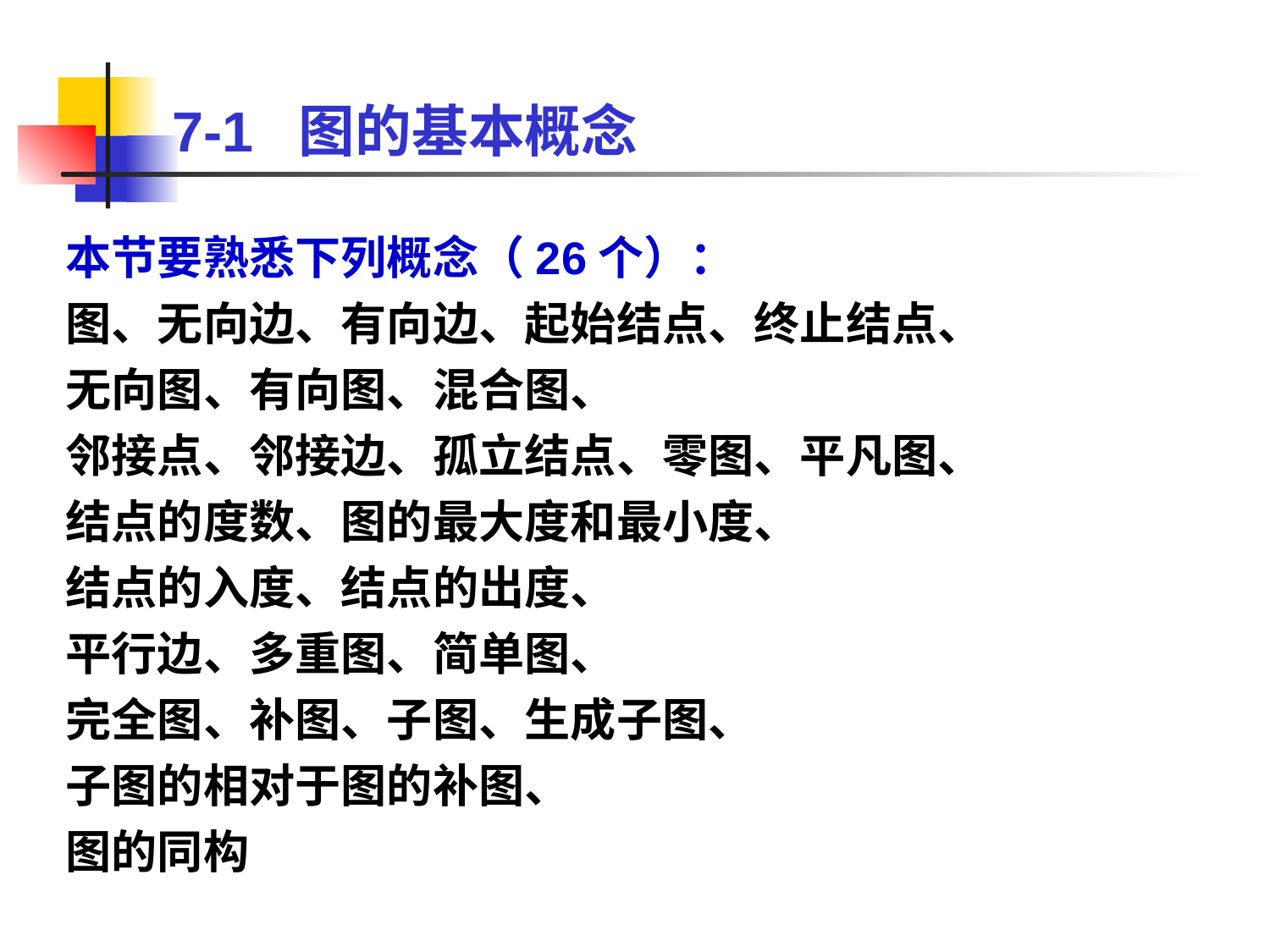

# 7-1  图的基本概念
本节要熟悉下列概念（26个）：
图、无向边、有向边、起始结点、终止结点、
无向图、有向图、混合图、
邻接点、邻接边、孤立结点、零图、平凡图、
结点的度数、图的最大度和最小度、
结点的入度、结点的出度、
平行边、多重图、简单图、
完全图、补图、子图、生成子图、
子图的相对于图的补图、
图的同构
2